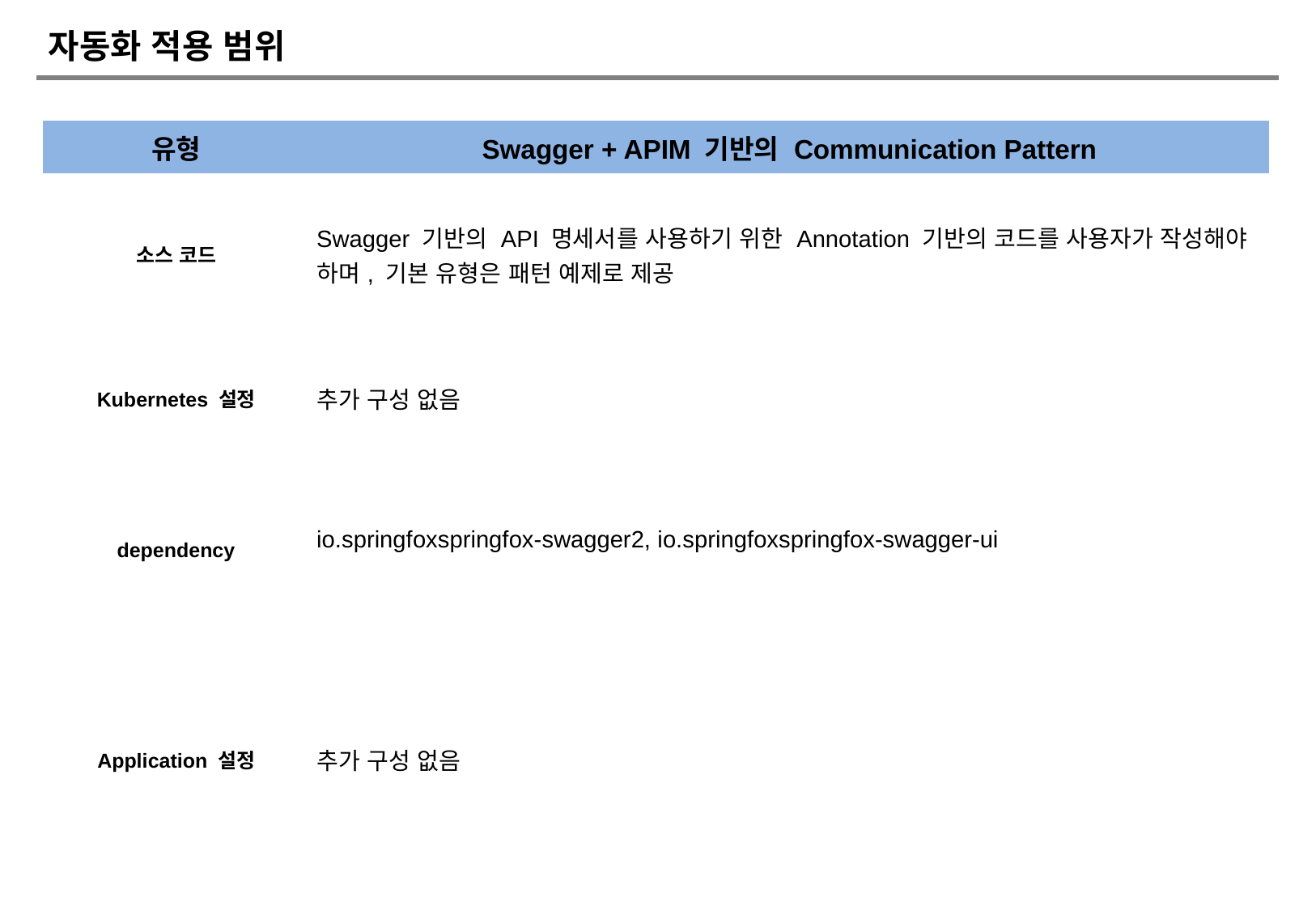

# 자동화 적용 범위
| 유형 | Swagger + APIM 기반의 Communication Pattern |
| --- | --- |
| 소스 코드 | Swagger 기반의 API 명세서를 사용하기 위한 Annotation 기반의 코드를 사용자가 작성해야 하며, 기본 유형은 패턴 예제로 제공 |
| Kubernetes 설정 | 추가 구성 없음 |
| dependency | io.springfoxspringfox-swagger2, io.springfoxspringfox-swagger-ui |
| Application 설정 | 추가 구성 없음 |